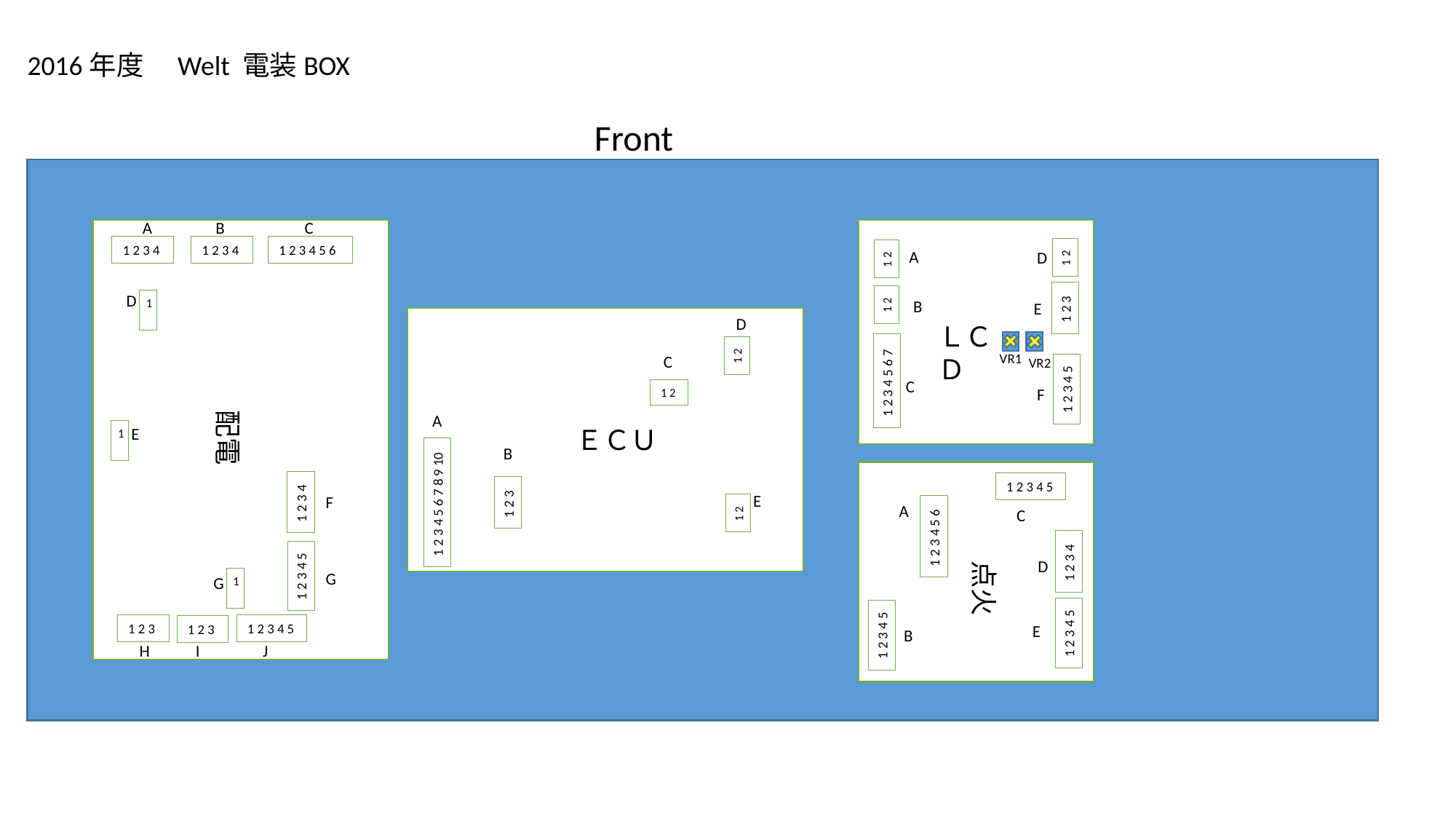

2016年度　Welt 電装BOX
Front

A
B
C

1 2 3 4
1 2 3 4
1 2 3 4 5 6
A
D
1 2
1 2
D
1
B
1 2
E
1 2 3
D

ＬＣＤ

1 2
VR1
C
VR2
1 2 3 4 5 6 7
C
1 2 3 4 5
F
1 2
配電
A
E
ＥＣＵ
1
B

1 2 3 4 5
E
F
1 2 3 4
1 2 3 4 5 6 7 8 9 10
1 2 3
A
C
1 2
1 2 3 4 5 6
1 2 3 4
点火
D
1 2 3 4 5
G
G
1
1 2 3
1 2 3 4 5
E
1 2 3
1 2 3 4 5
B
1 2 3 4 5
H
I
J